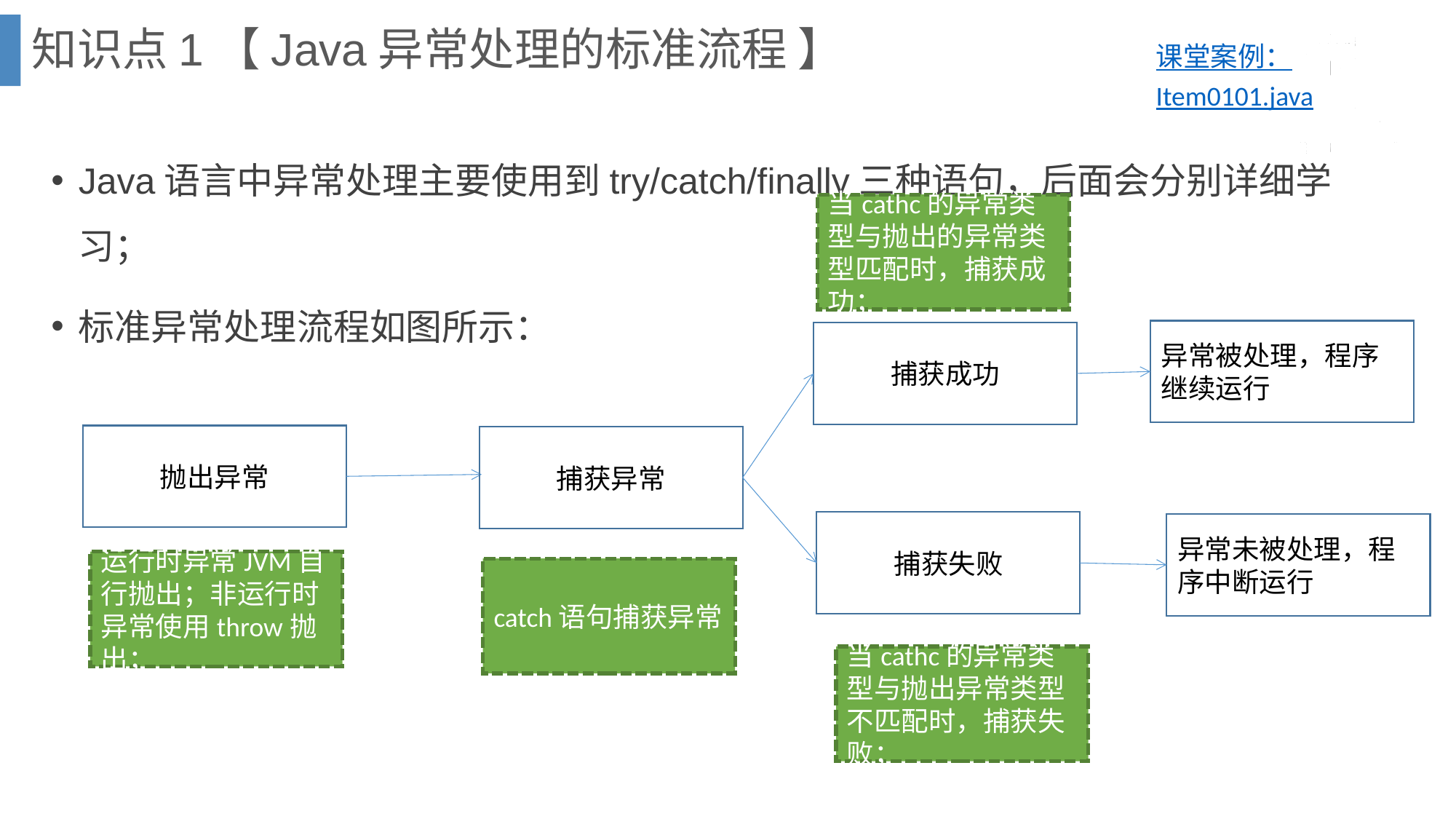

知识点1【Java异常处理的标准流程 】
课堂案例：Item0101.java
Java语言中异常处理主要使用到try/catch/finally三种语句，后面会分别详细学习；
标准异常处理流程如图所示：

当cathc的异常类型与抛出的异常类型匹配时，捕获成功；
异常被处理，程序继续运行
捕获成功
抛出异常
捕获异常
捕获失败
异常未被处理，程序中断运行
运行时异常JVM自行抛出；非运行时异常使用throw抛出；
catch语句捕获异常
当cathc的异常类型与抛出异常类型不匹配时，捕获失败；